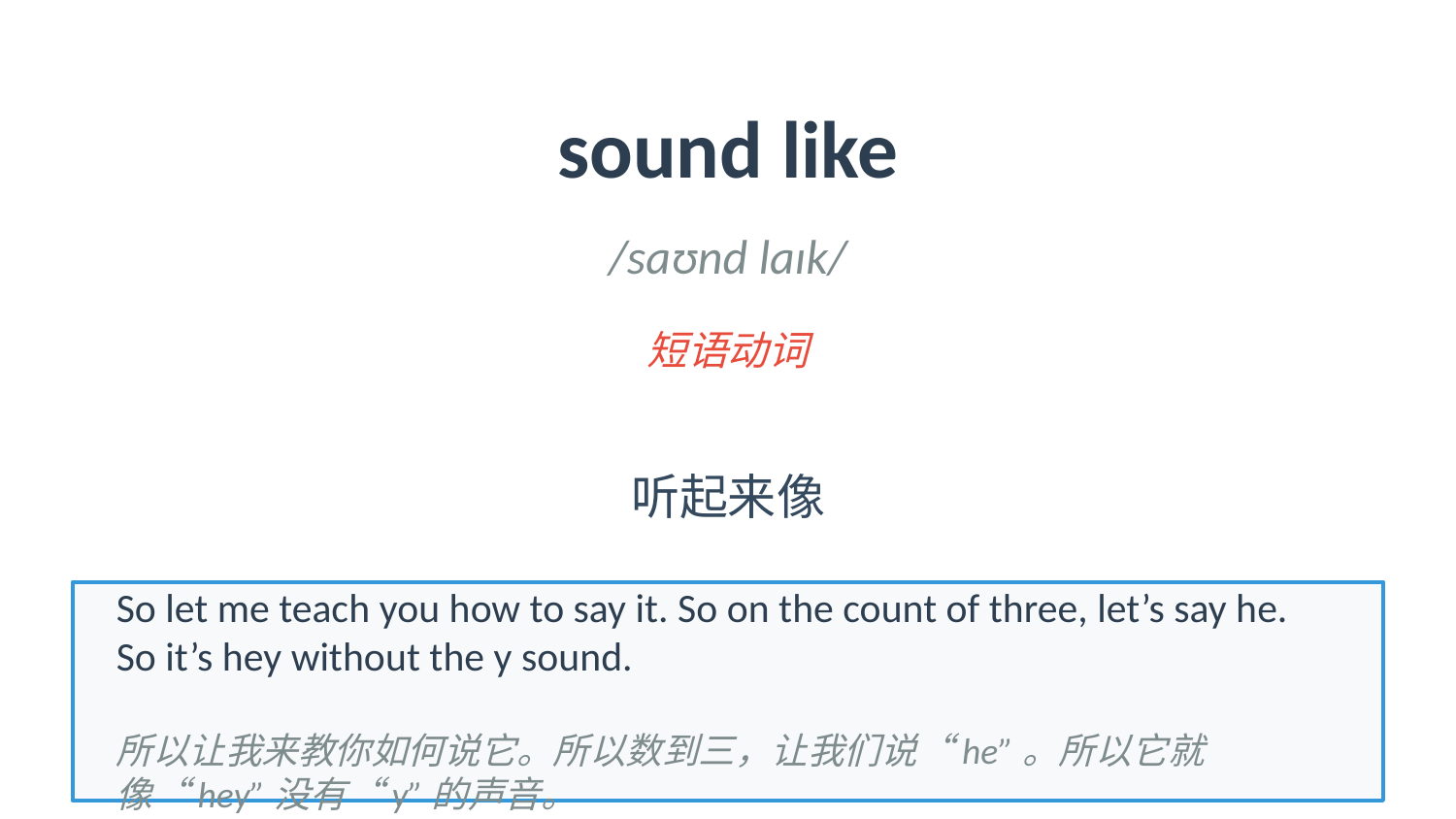

sound like
/saʊnd laɪk/
短语动词
听起来像

So let me teach you how to say it. So on the count of three, let’s say he. So it’s hey without the y sound.

所以让我来教你如何说它。所以数到三，让我们说“he”。所以它就像“hey”没有“y”的声音。